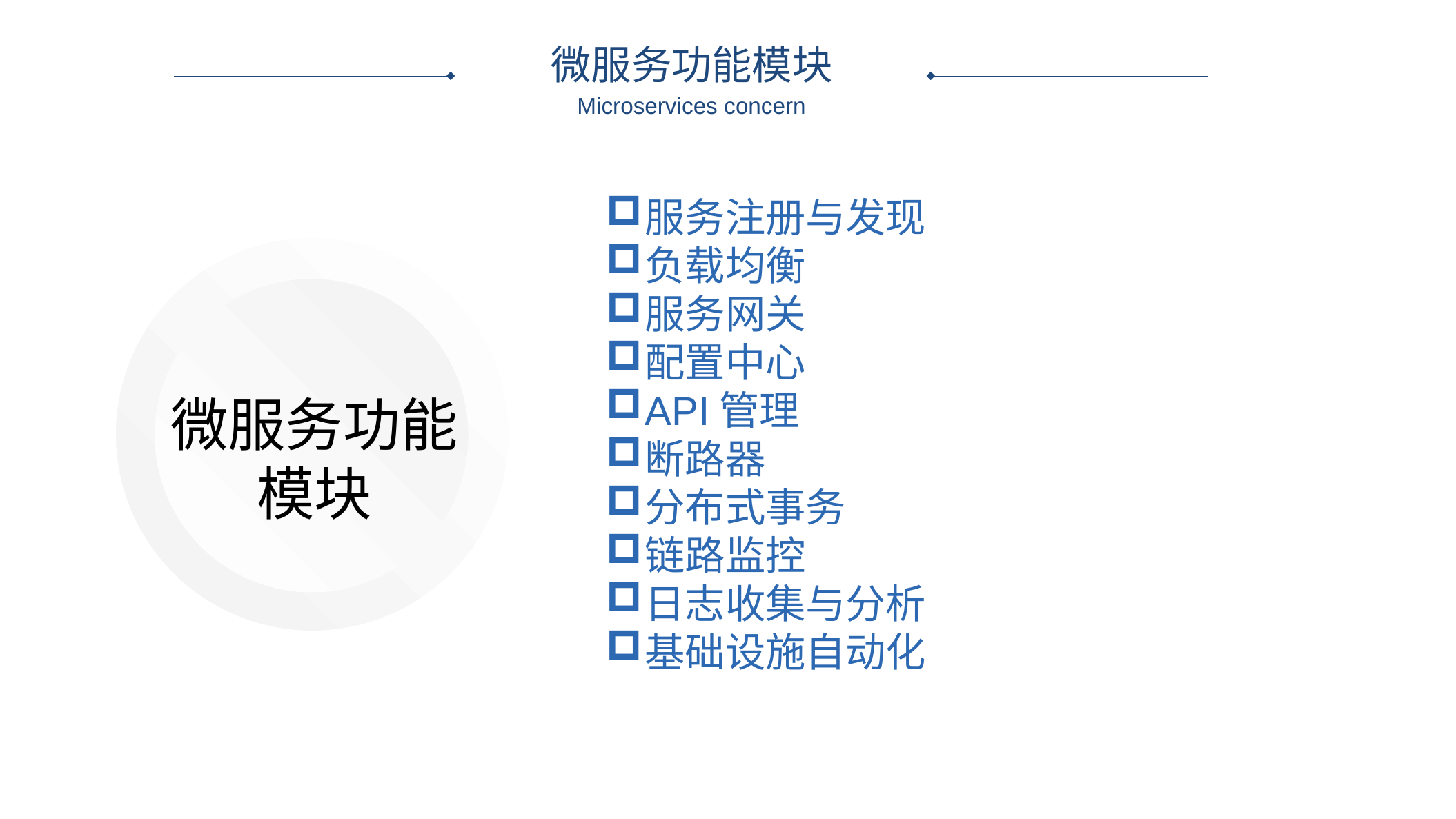

微服务功能模块
Microservices concern
服务注册与发现
负载均衡
服务网关
配置中心
API管理
断路器
分布式事务
链路监控
日志收集与分析
基础设施自动化

微服务功能
模块